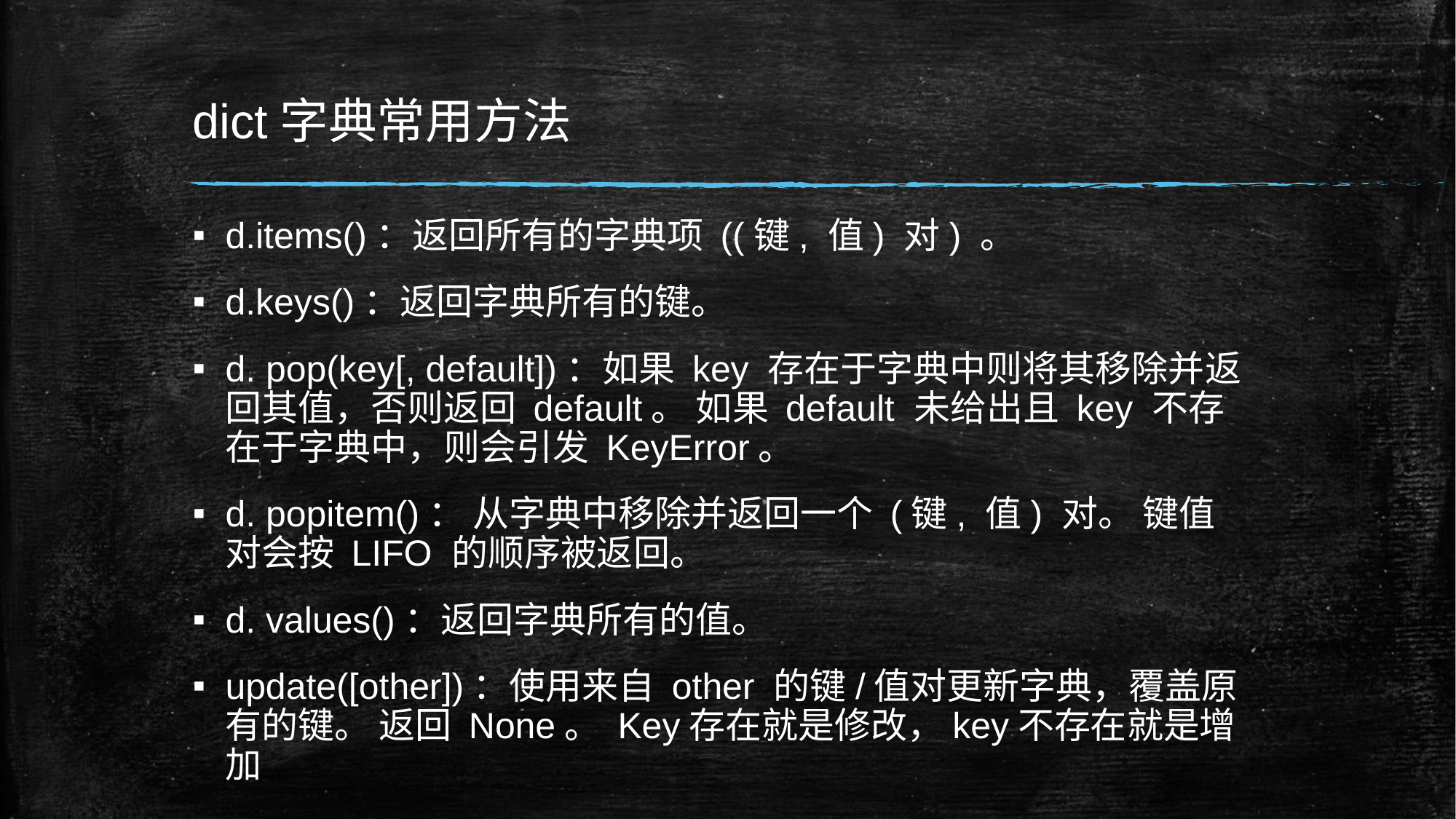

# dict字典常用方法
d.items()：返回所有的字典项 ((键, 值) 对) 。
d.keys()：返回字典所有的键。
d. pop(key[, default])：如果 key 存在于字典中则将其移除并返回其值，否则返回 default。 如果 default 未给出且 key 不存在于字典中，则会引发 KeyError。
d. popitem()： 从字典中移除并返回一个 (键, 值) 对。 键值对会按 LIFO 的顺序被返回。
d. values()：返回字典所有的值。
update([other])：使用来自 other 的键/值对更新字典，覆盖原有的键。 返回 None。 Key存在就是修改，key不存在就是增加